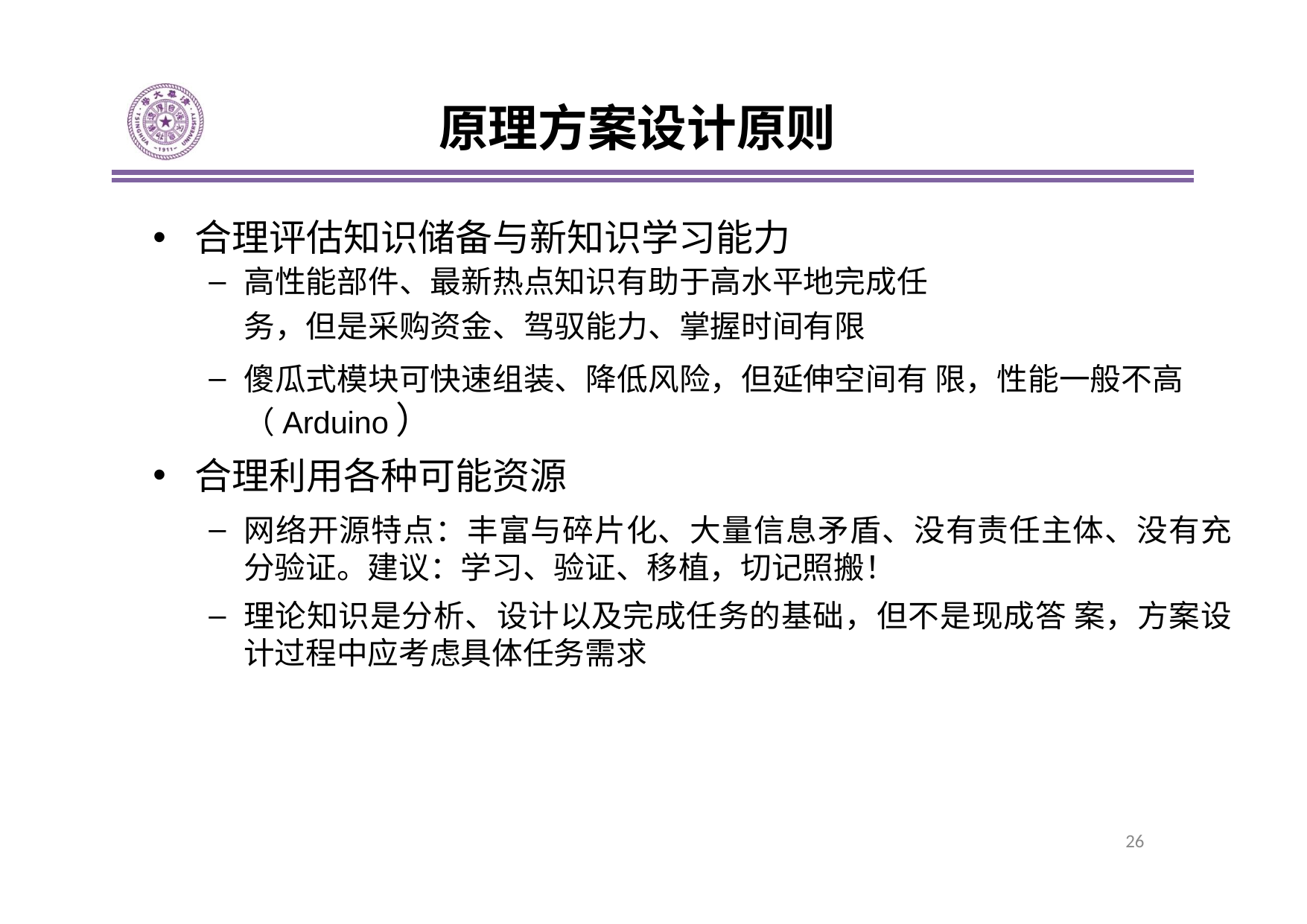

# 原理方案设计原则

合理评估知识储备与新知识学习能力
高性能部件、最新热点知识有助于高水平地完成任
务，但是采购资金、驾驭能力、掌握时间有限
傻瓜式模块可快速组装、降低风险，但延伸空间有 限，性能一般不高（Arduino）
合理利用各种可能资源
网络开源特点：丰富与碎片化、大量信息矛盾、没有责任主体、没有充分验证。建议：学习、验证、移植，切记照搬！
理论知识是分析、设计以及完成任务的基础，但不是现成答 案，方案设计过程中应考虑具体任务需求
26